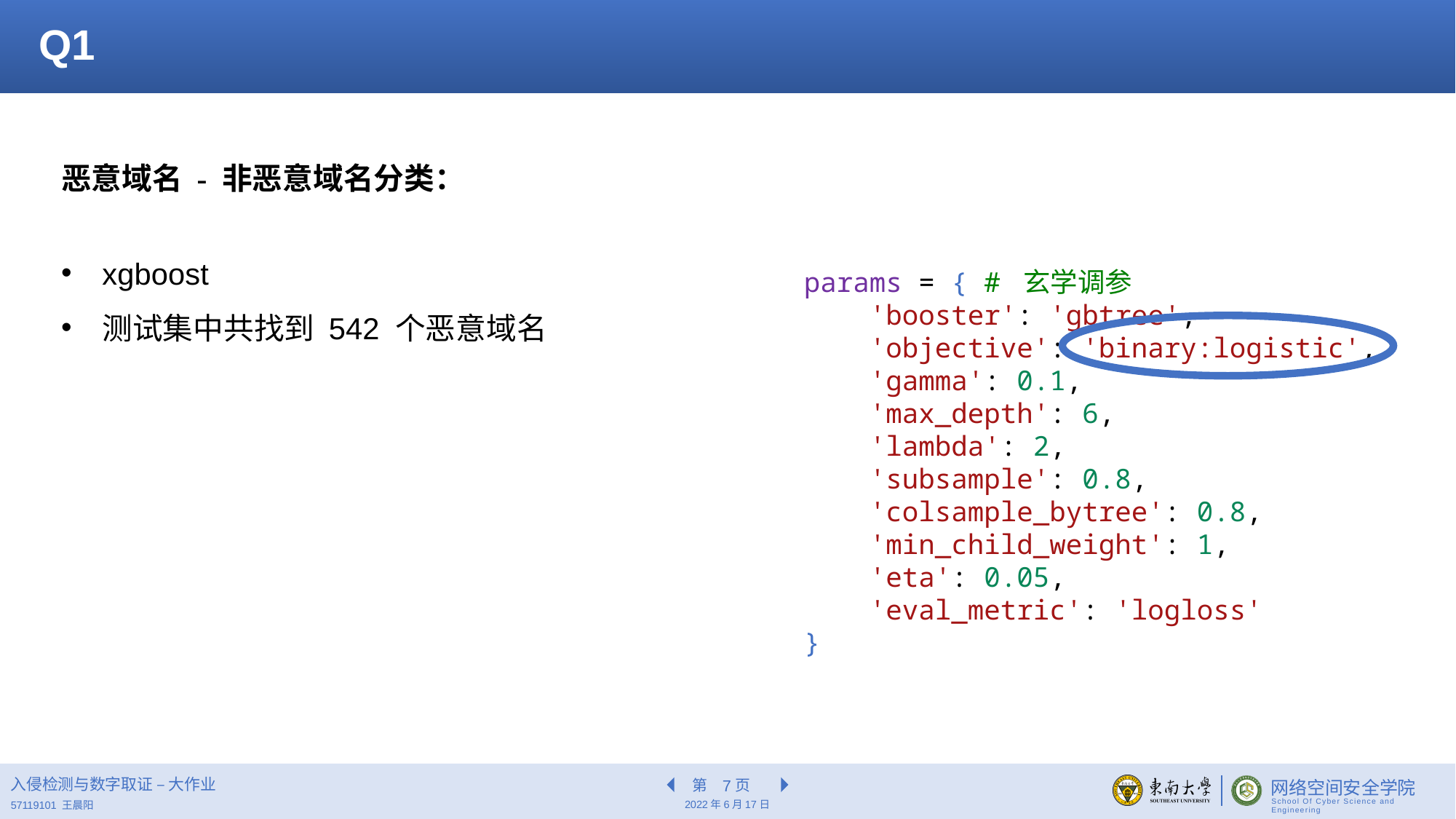

Q1
恶意域名 - 非恶意域名分类：
xgboost
测试集中共找到 542 个恶意域名
params = { # 玄学调参
    'booster': 'gbtree',
    'objective': 'binary:logistic',
    'gamma': 0.1,
    'max_depth': 6,
    'lambda': 2,
    'subsample': 0.8,
    'colsample_bytree': 0.8,
    'min_child_weight': 1,
    'eta': 0.05,
    'eval_metric': 'logloss'
}

入侵检测与数字取证 – 大作业
7
2022年6月17日
57119101 王晨阳